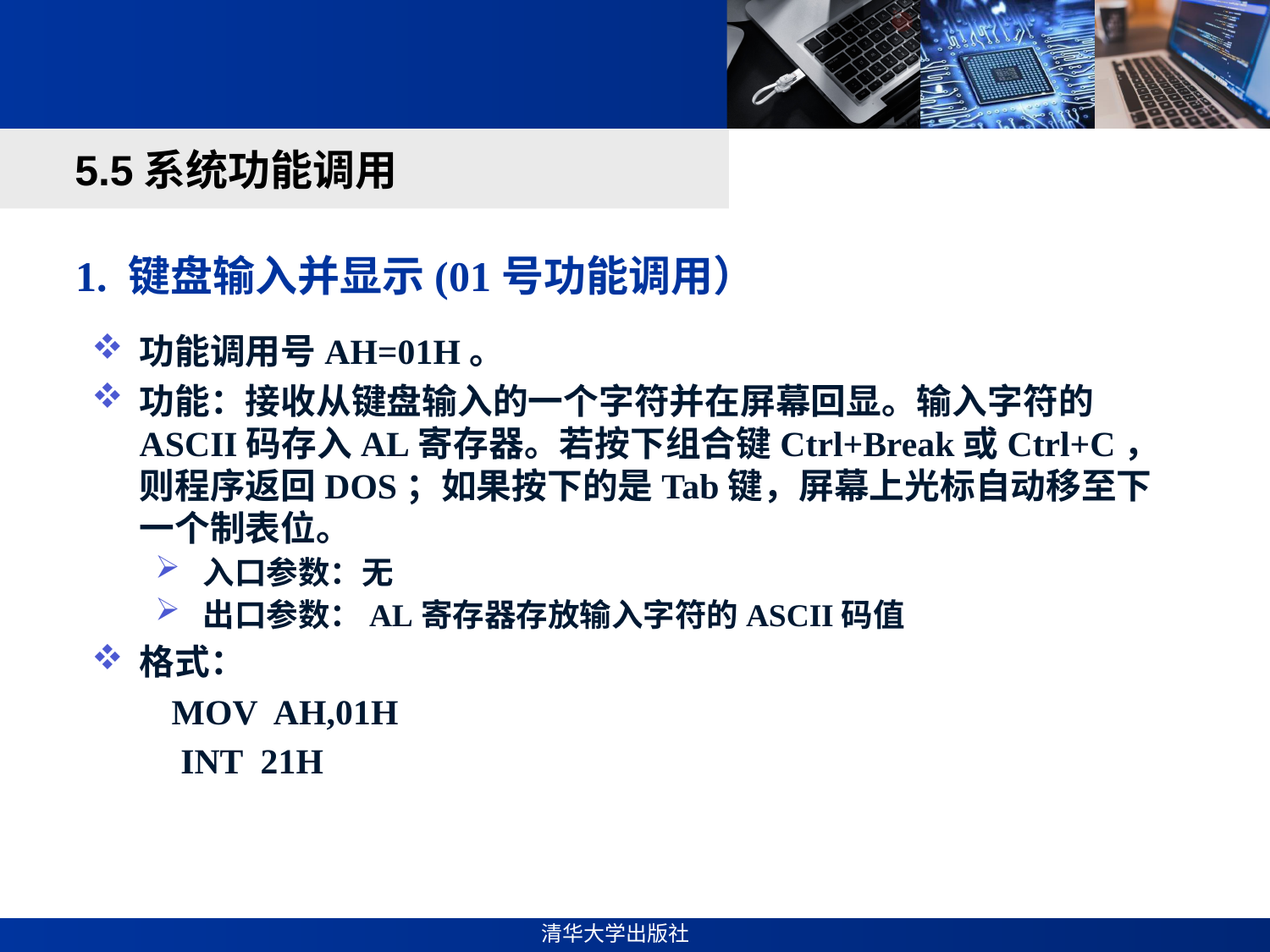

#
5.5系统功能调用

1. 键盘输入并显示(01号功能调用）
功能调用号AH=01H。
功能：接收从键盘输入的一个字符并在屏幕回显。输入字符的ASCII码存入AL寄存器。若按下组合键Ctrl+Break或Ctrl+C，则程序返回DOS；如果按下的是Tab键，屏幕上光标自动移至下一个制表位。
入口参数：无
出口参数：AL寄存器存放输入字符的ASCII码值
格式：
         MOV  AH,01H
          INT  21H